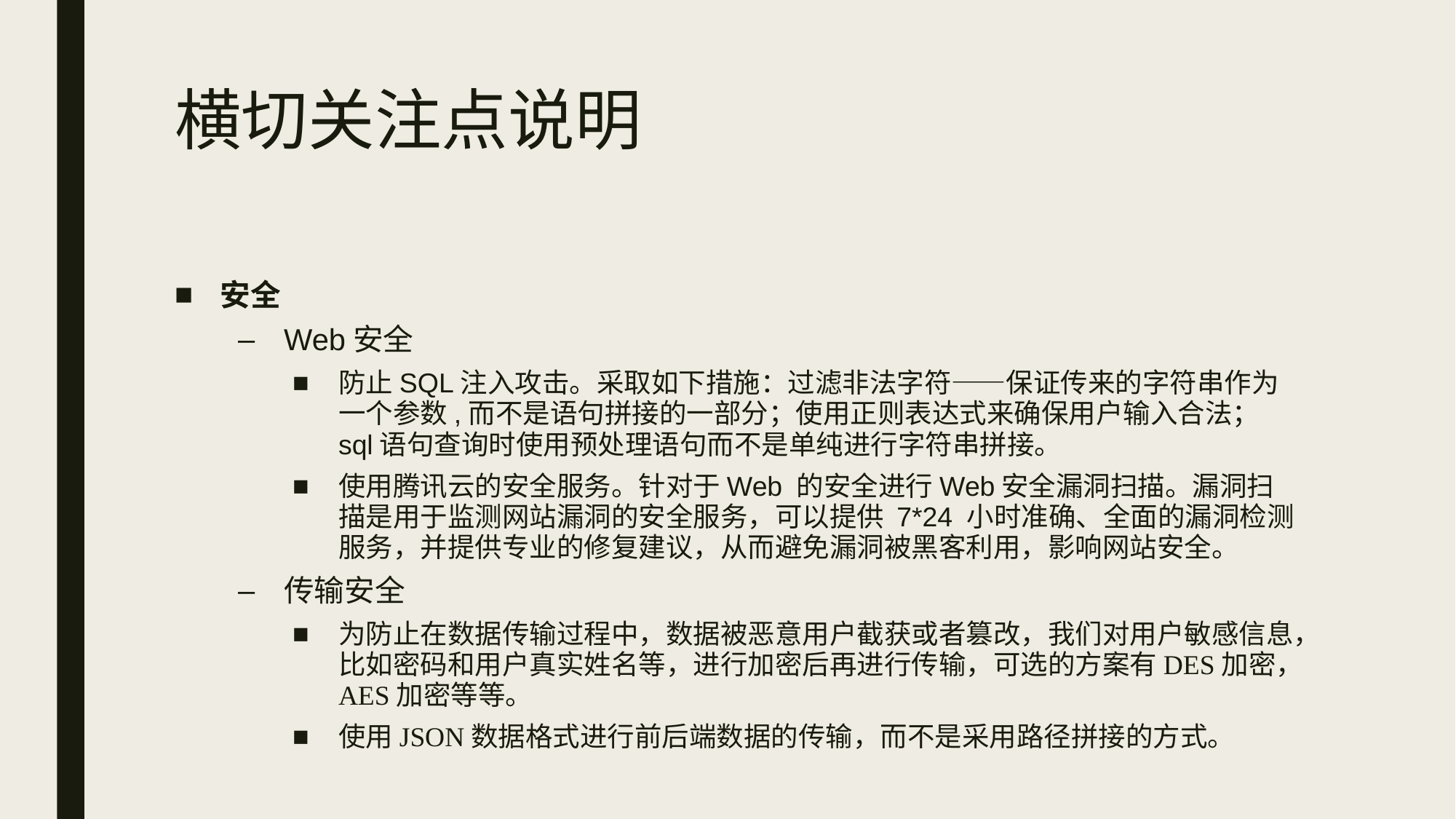

# 横切关注点说明
安全
Web安全
防止SQL注入攻击。采取如下措施：过滤非法字符——保证传来的字符串作为一个参数,而不是语句拼接的一部分；使用正则表达式来确保用户输入合法；sql语句查询时使用预处理语句而不是单纯进行字符串拼接。
使用腾讯云的安全服务。针对于Web 的安全进行Web安全漏洞扫描。漏洞扫描是用于监测网站漏洞的安全服务，可以提供 7*24 小时准确、全面的漏洞检测服务，并提供专业的修复建议，从而避免漏洞被黑客利用，影响网站安全。
传输安全
为防止在数据传输过程中，数据被恶意用户截获或者篡改，我们对用户敏感信息，比如密码和用户真实姓名等，进行加密后再进行传输，可选的方案有DES加密，AES加密等等。
使用JSON数据格式进行前后端数据的传输，而不是采用路径拼接的方式。